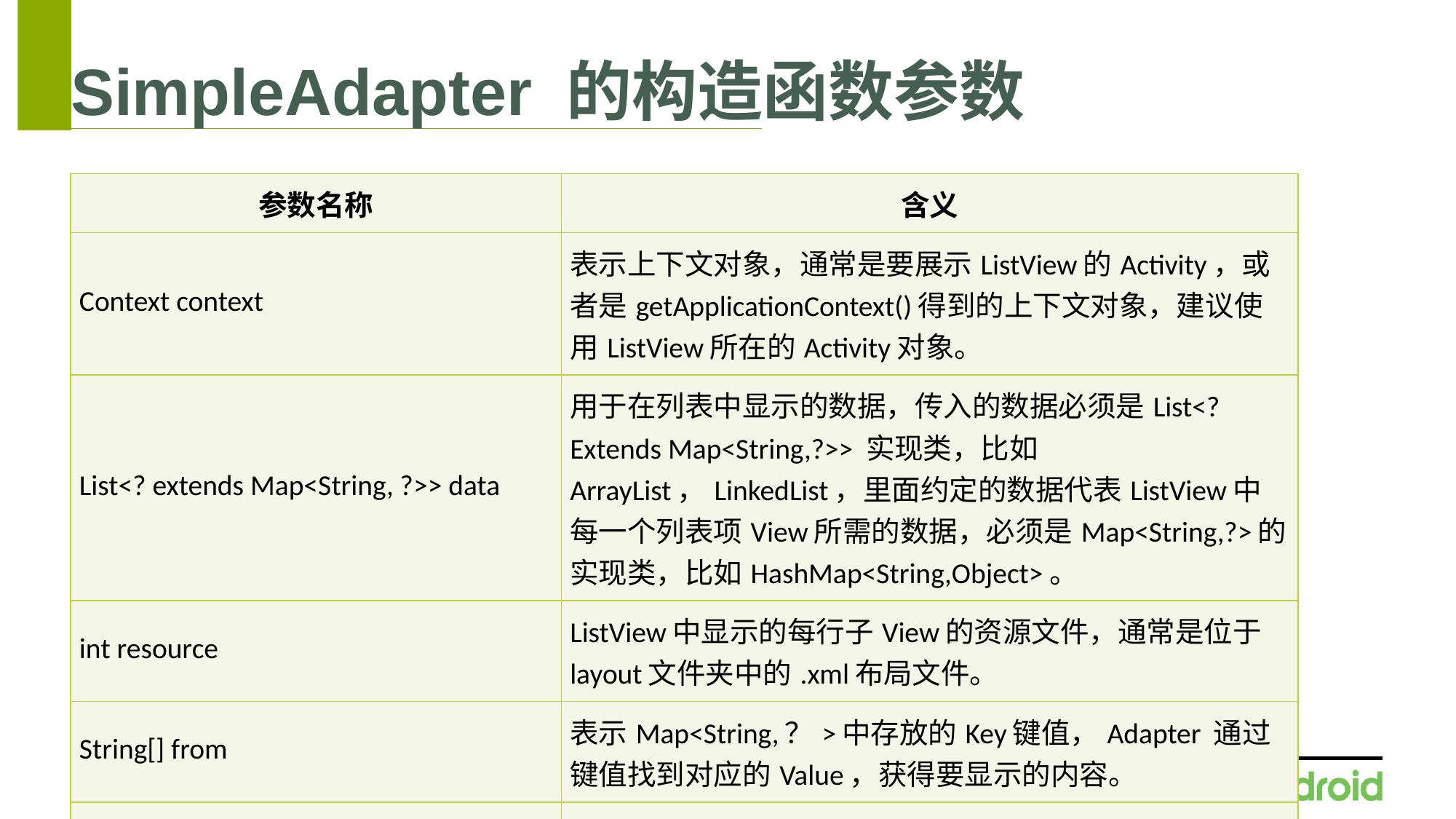

# SimpleAdapter 的构造函数参数
| 参数名称 | 含义 |
| --- | --- |
| Context context | 表示上下文对象，通常是要展示ListView的Activity，或者是getApplicationContext()得到的上下文对象，建议使用ListView所在的Activity对象。 |
| List<? extends Map<String, ?>> data | 用于在列表中显示的数据，传入的数据必须是List<? Extends Map<String,?>> 实现类，比如ArrayList，LinkedList，里面约定的数据代表ListView中每一个列表项View所需的数据，必须是Map<String,?>的实现类，比如HashMap<String,Object>。 |
| int resource | ListView中显示的每行子View的资源文件，通常是位于layout文件夹中的.xml布局文件。 |
| String[] from | 表示Map<String,？>中存放的Key键值，Adapter 通过键值找到对应的Value，获得要显示的内容。 |
| int[] to | resource 子项布局的要显示出来的子控件 的 id组成的数组，要求和from中的键值序列一一对应 |